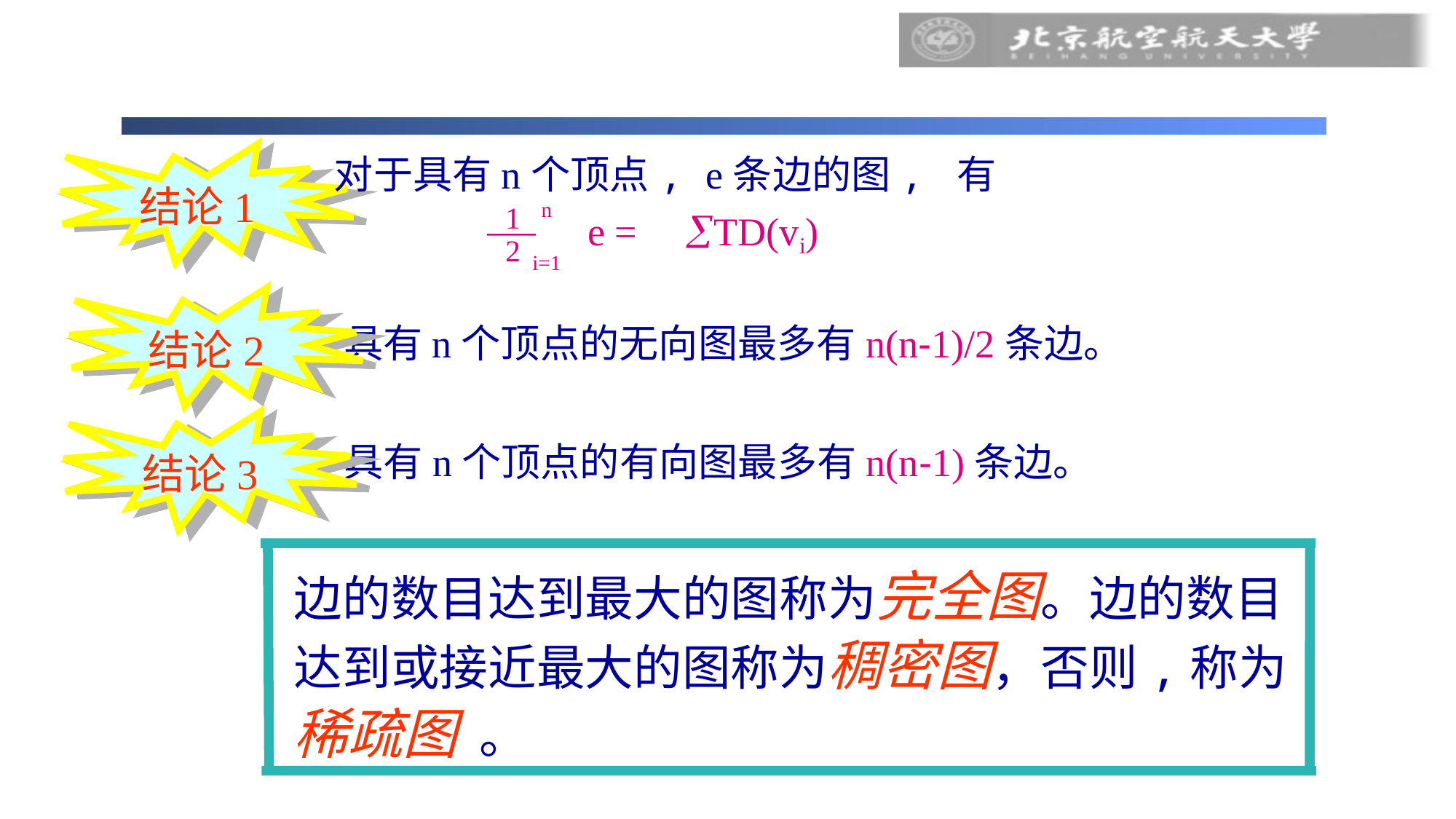

对于具有n个顶点, e条边的图, 有
             e =     ∑TD(vi)
n

i=1
1
2

结论1

结论2
    具有n个顶点的无向图最多有n(n-1)/2条边。

结论3
    具有n个顶点的有向图最多有n(n-1)条边。

边的数目达到最大的图称为完全图。边的数目达到或接近最大的图称为稠密图，否则,称为稀疏图  。